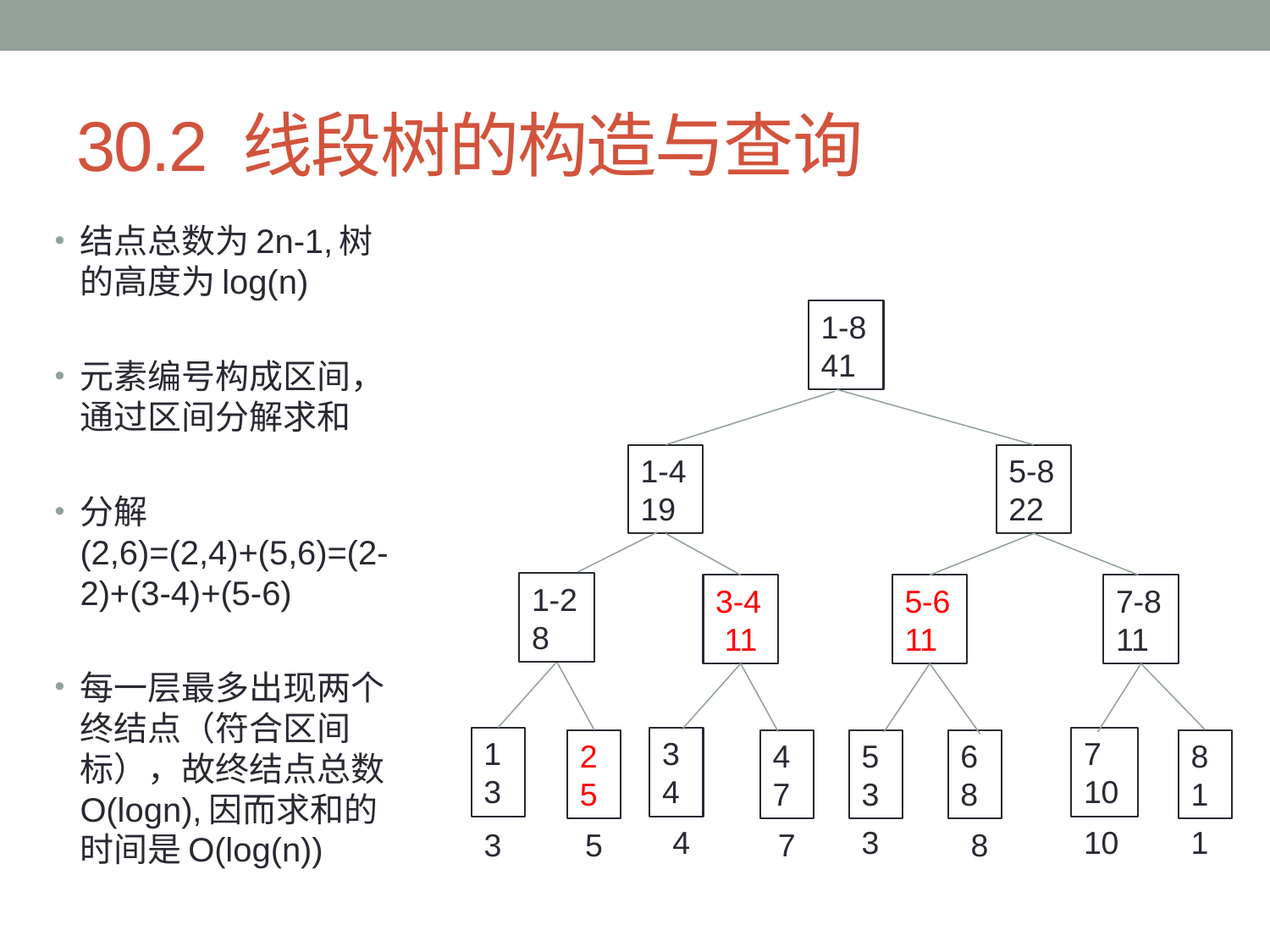

# 30.2 线段树的构造与查询
结点总数为2n-1,树的高度为log(n)

元素编号构成区间，通过区间分解求和

分解(2,6)=(2,4)+(5,6)=(2-2)+(3-4)+(5-6)

每一层最多出现两个终结点（符合区间标），故终结点总数O(logn),因而求和的时间是O(log(n))
1-8 41
1-4 19
5-8 22
1-2 8
3-4  11
5-6 11
7-8 11
13
34
7 10
2 5
4
7
5
3
6 8
8 1
4
3
10
1
3
5
7
8